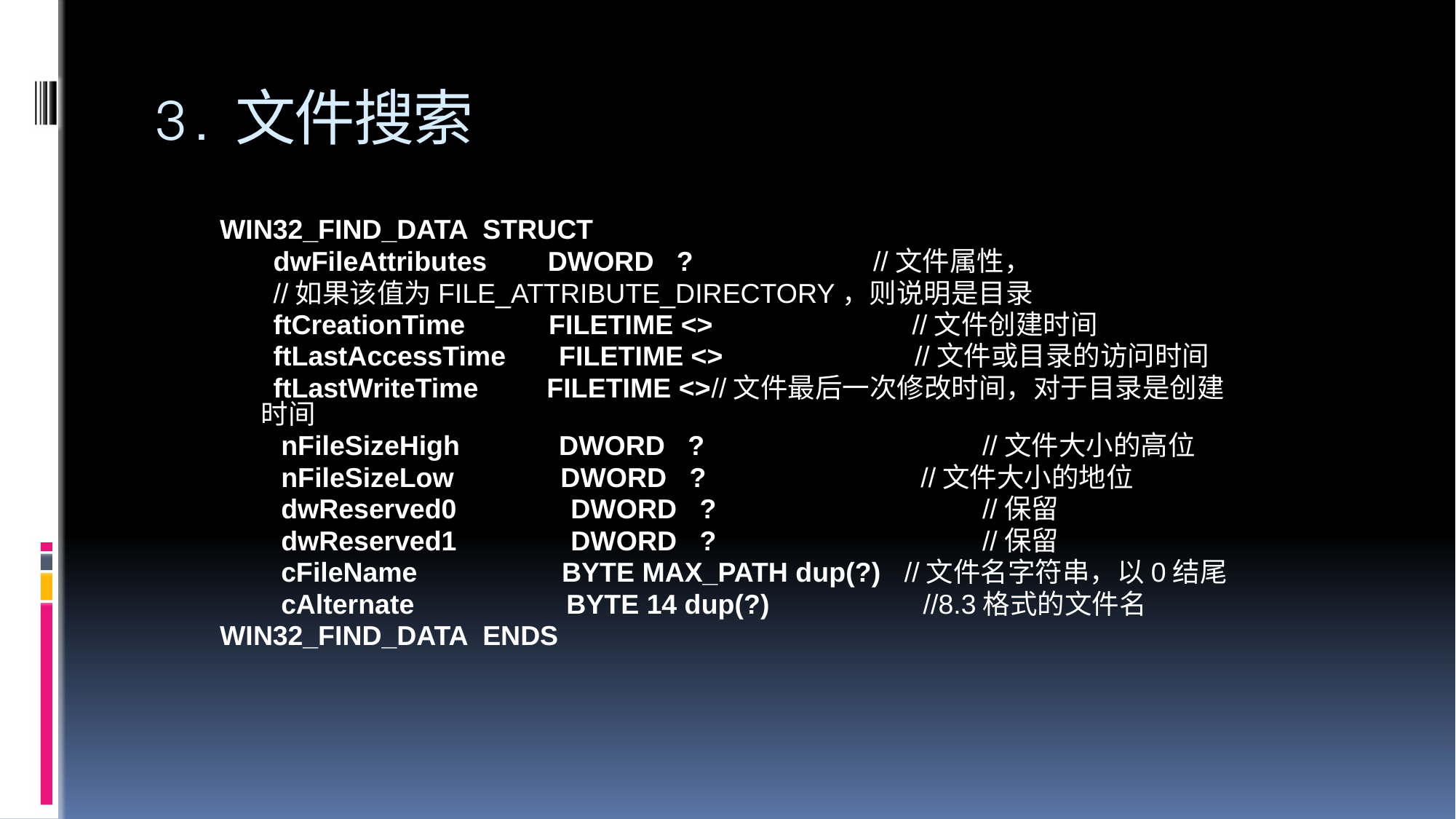

# 3.文件搜索
WIN32_FIND_DATA  STRUCT
       dwFileAttributes        DWORD   ?	                       //文件属性，
       //如果该值为FILE_ATTRIBUTE_DIRECTORY，则说明是目录
       ftCreationTime           FILETIME <>                          //文件创建时间
       ftLastAccessTime       FILETIME <>                         //文件或目录的访问时间
       ftLastWriteTime         FILETIME <>//文件最后一次修改时间，对于目录是创建时间
        nFileSizeHigh             DWORD   ?	                       //文件大小的高位
        nFileSizeLow              DWORD   ?                            //文件大小的地位
        dwReserved0               DWORD   ?	                       //保留
        dwReserved1               DWORD   ?	                       //保留
        cFileName                   BYTE MAX_PATH dup(?)   //文件名字符串，以0结尾
        cAlternate                    BYTE 14 dup(?)                    //8.3格式的文件名
WIN32_FIND_DATA  ENDS